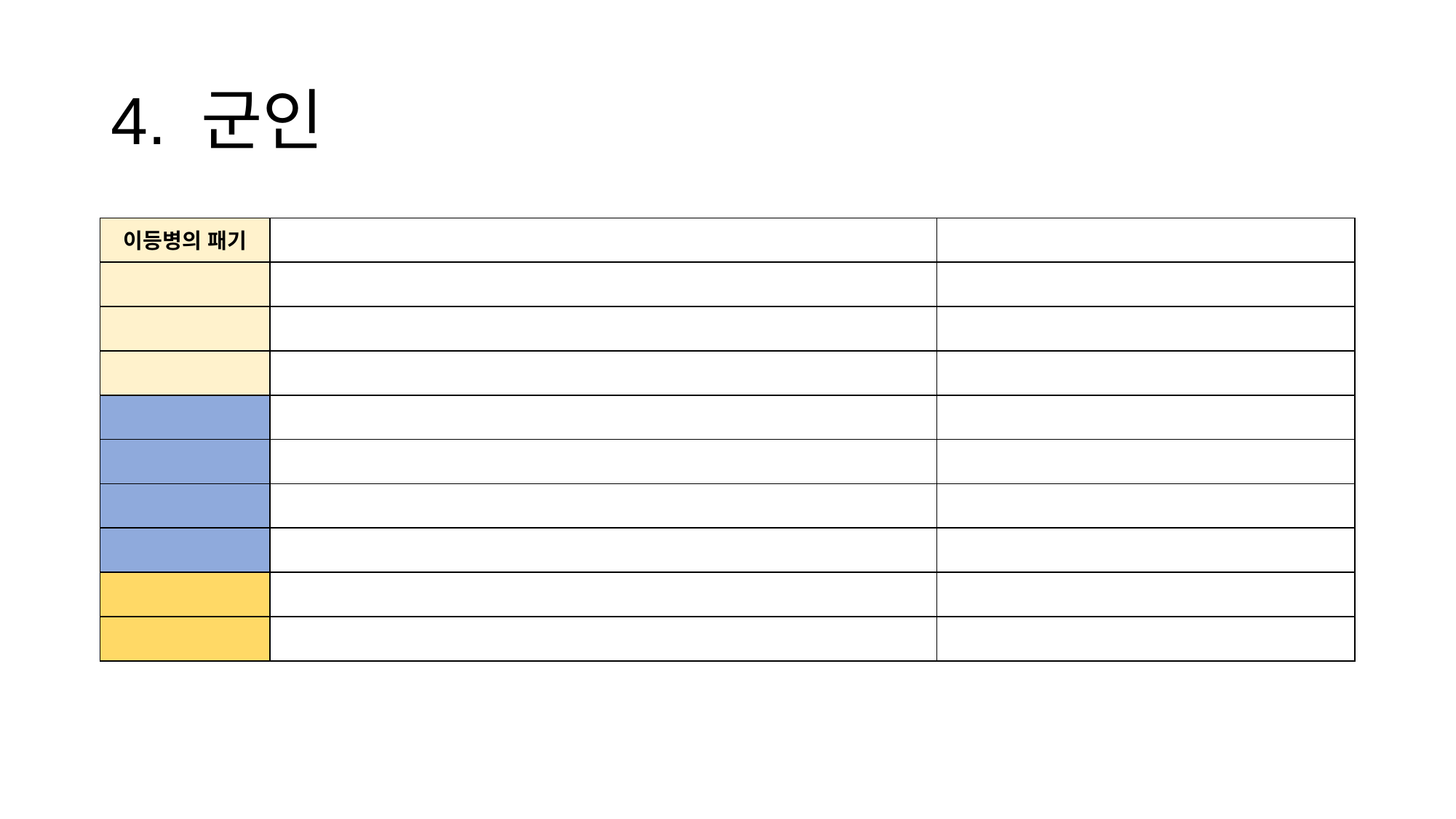

# 4. 군인
| 이등병의 패기 |  |  |
| --- | --- | --- |
|  |  |  |
|  |  |  |
|  |  |  |
|  |  |  |
|  |  |  |
|  |  |  |
|  |  |  |
|  |  |  |
|  |  |  |